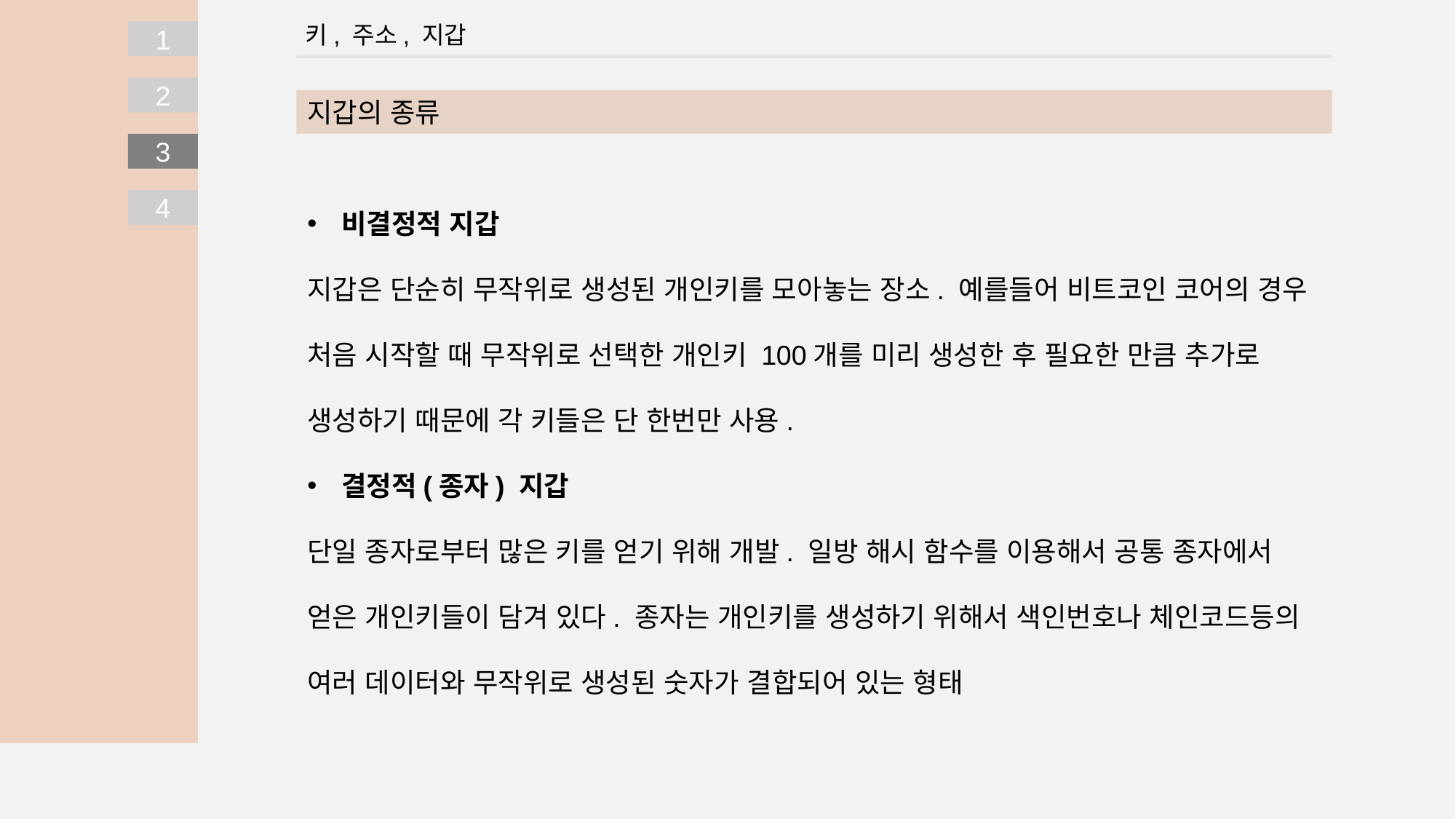

키, 주소, 지갑

1

2
지갑의 종류
3
비결정적 지갑
지갑은 단순히 무작위로 생성된 개인키를 모아놓는 장소. 예를들어 비트코인 코어의 경우 처음 시작할 때 무작위로 선택한 개인키 100개를 미리 생성한 후 필요한 만큼 추가로 생성하기 때문에 각 키들은 단 한번만 사용.
결정적(종자) 지갑
단일 종자로부터 많은 키를 얻기 위해 개발. 일방 해시 함수를 이용해서 공통 종자에서 얻은 개인키들이 담겨 있다. 종자는 개인키를 생성하기 위해서 색인번호나 체인코드등의 여러 데이터와 무작위로 생성된 숫자가 결합되어 있는 형태
4